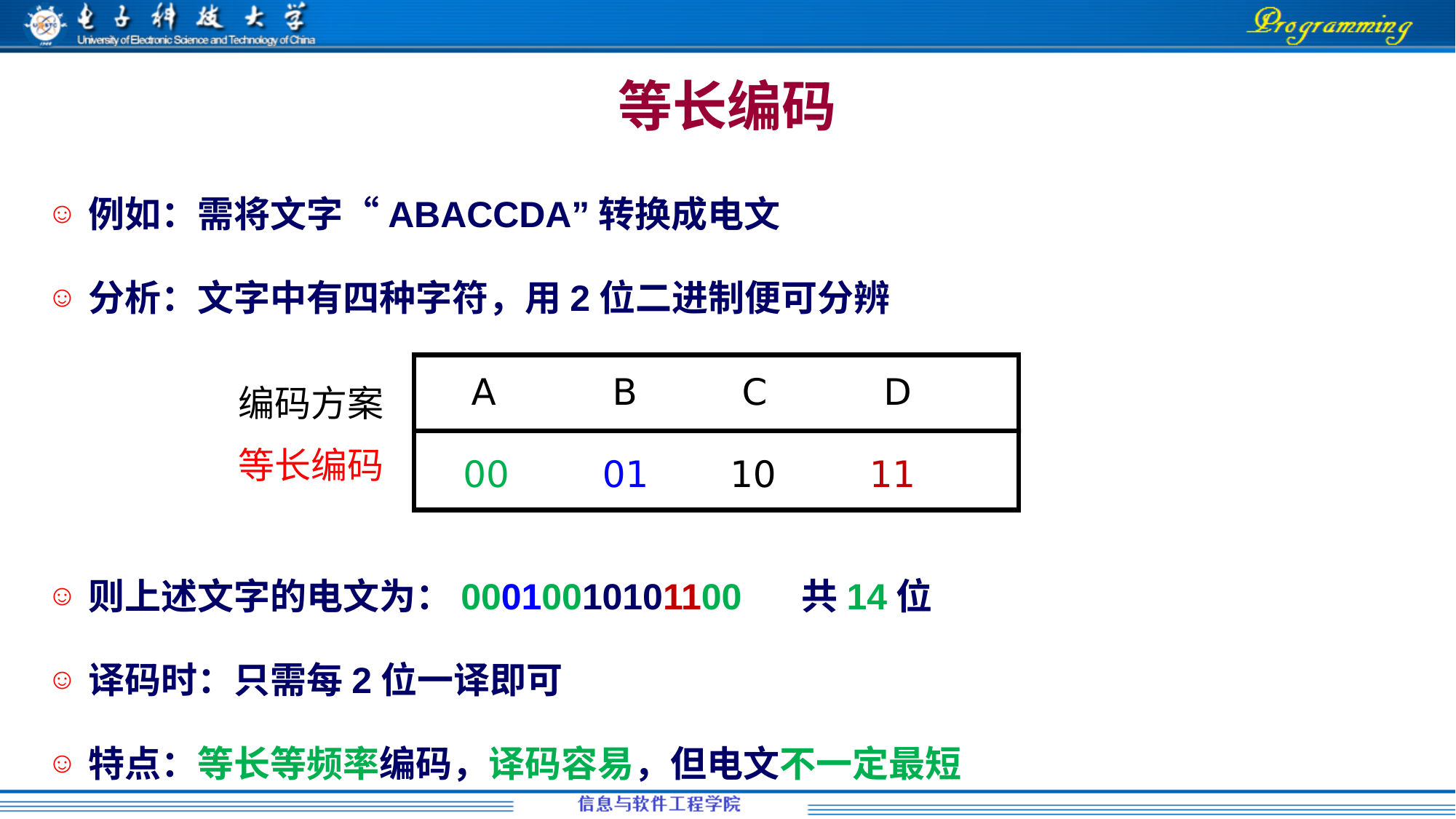

# 等长编码
例如：需将文字“ABACCDA”转换成电文
分析：文字中有四种字符，用2位二进制便可分辨

    A          B         C          D
编码方案
等长编码
   00        01       10        11
则上述文字的电文为：00010010101100     共14位
译码时：只需每2位一译即可
特点：等长等频率编码，译码容易，但电文不一定最短